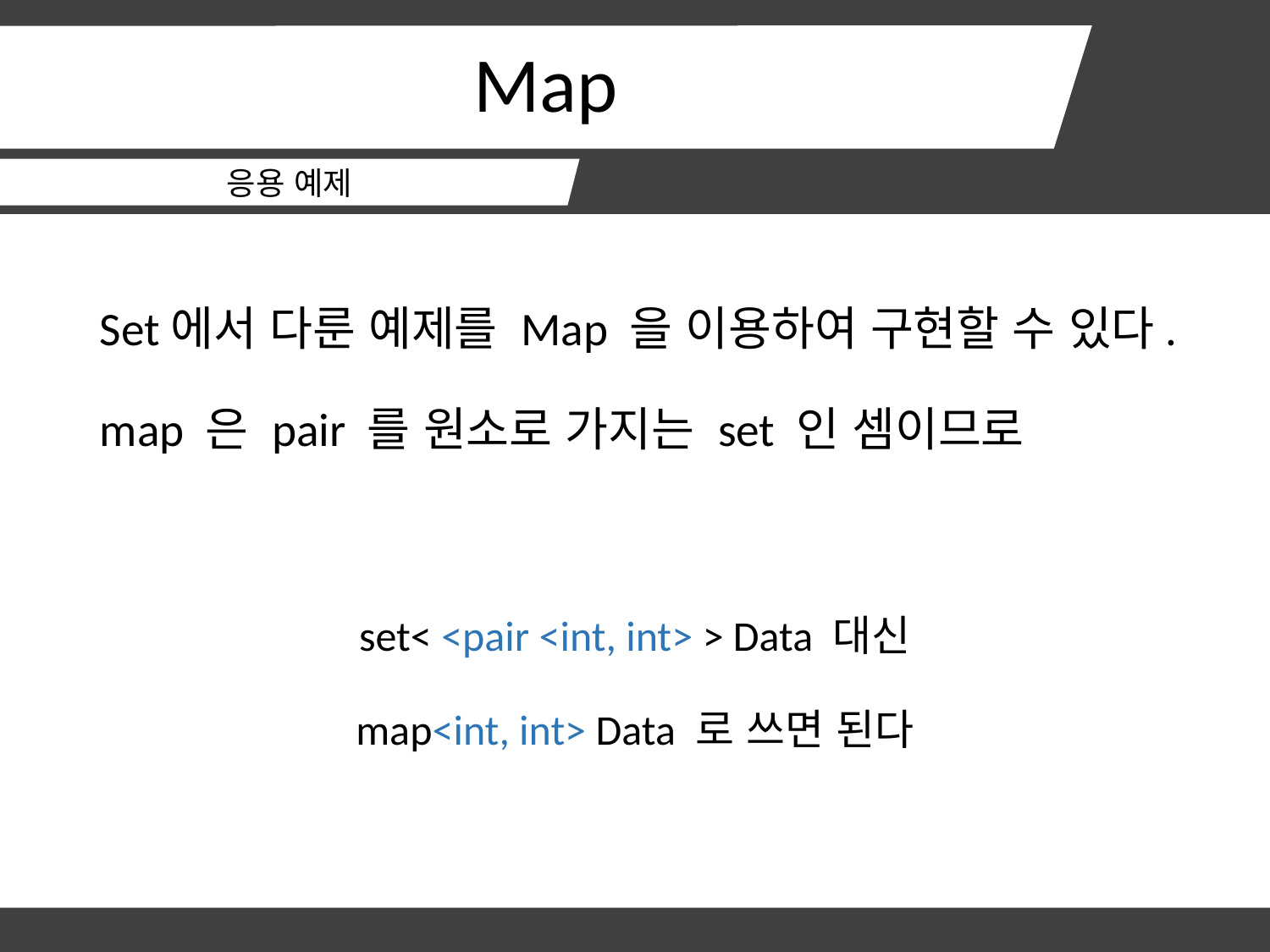

# Map
응용 예제
Set에서 다룬 예제를 Map 을 이용하여 구현할 수 있다.
map 은 pair 를 원소로 가지는 set 인 셈이므로
set< <pair <int, int> > Data 대신
map<int, int> Data 로 쓰면 된다